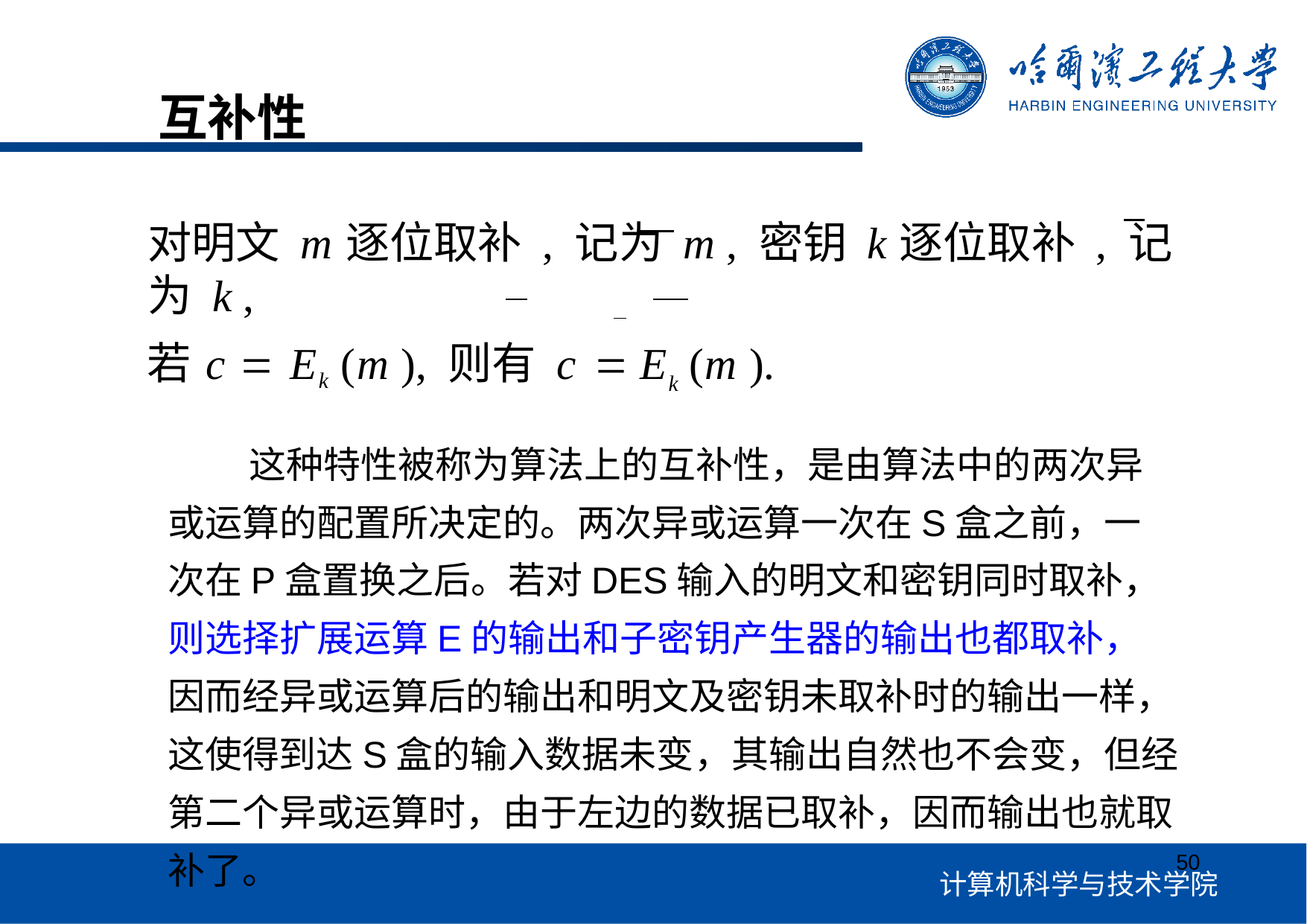

# 互补性
对明文 m逐位取补 , 记为 m , 密钥 k逐位取补 , 记为 k ,
若c = Ek (m ), 则有 c	= Ek (m ).
这种特性被称为算法上的互补性，是由算法中的两次异 或运算的配置所决定的。两次异或运算一次在S盒之前，一 次在P盒置换之后。若对DES输入的明文和密钥同时取补，  则选择扩展运算E的输出和子密钥产生器的输出也都取补，  因而经异或运算后的输出和明文及密钥未取补时的输出一样， 这使得到达S盒的输入数据未变，其输出自然也不会变，但经第二个异或运算时，由于左边的数据已取补，因而输出也就取补了。

50